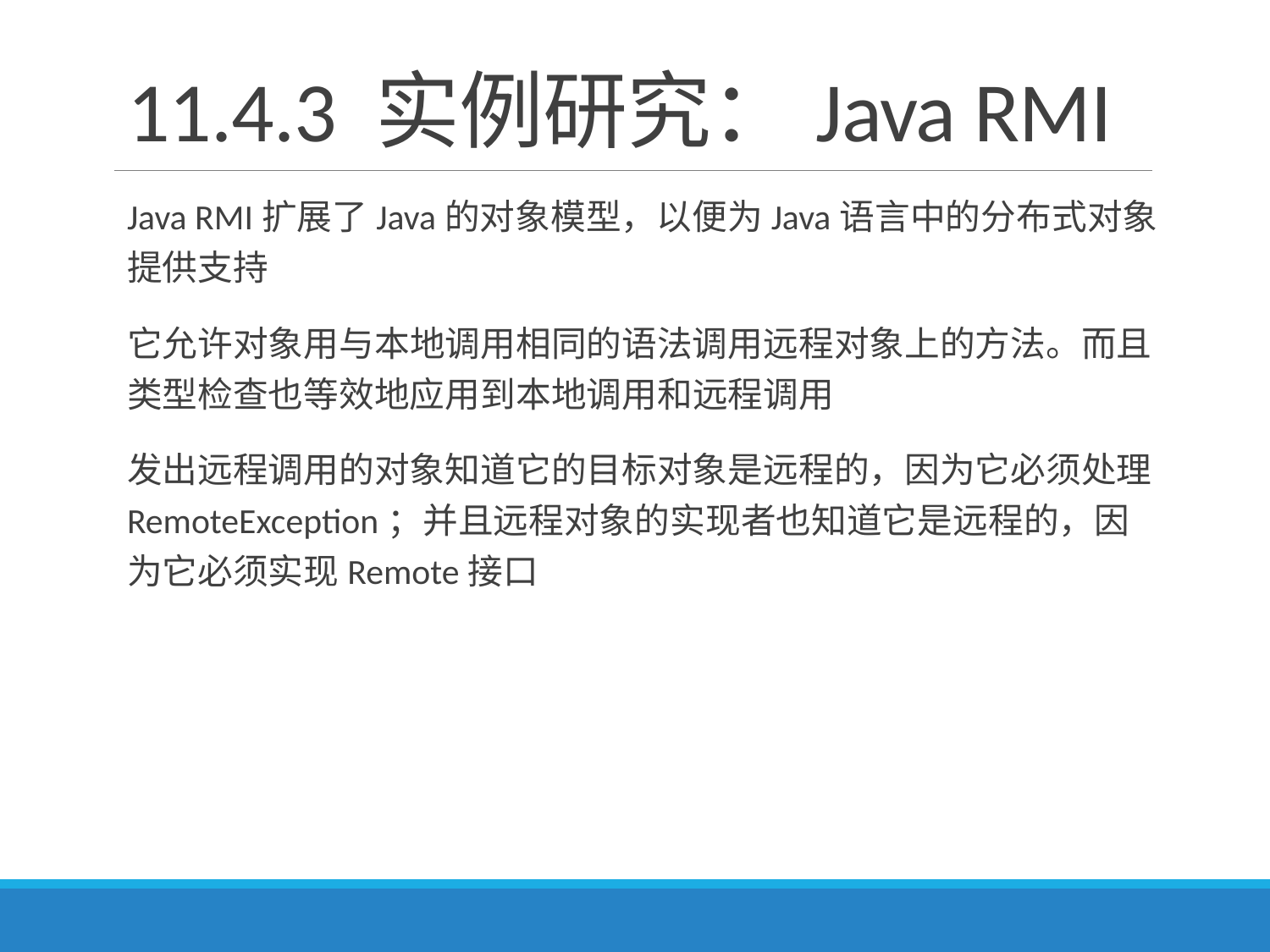

# 11.4.3 实例研究：Java RMI
Java RMI扩展了Java的对象模型，以便为Java语言中的分布式对象提供支持
它允许对象用与本地调用相同的语法调用远程对象上的方法。而且类型检查也等效地应用到本地调用和远程调用
发出远程调用的对象知道它的目标对象是远程的，因为它必须处理RemoteException；并且远程对象的实现者也知道它是远程的，因为它必须实现Remote接口
60